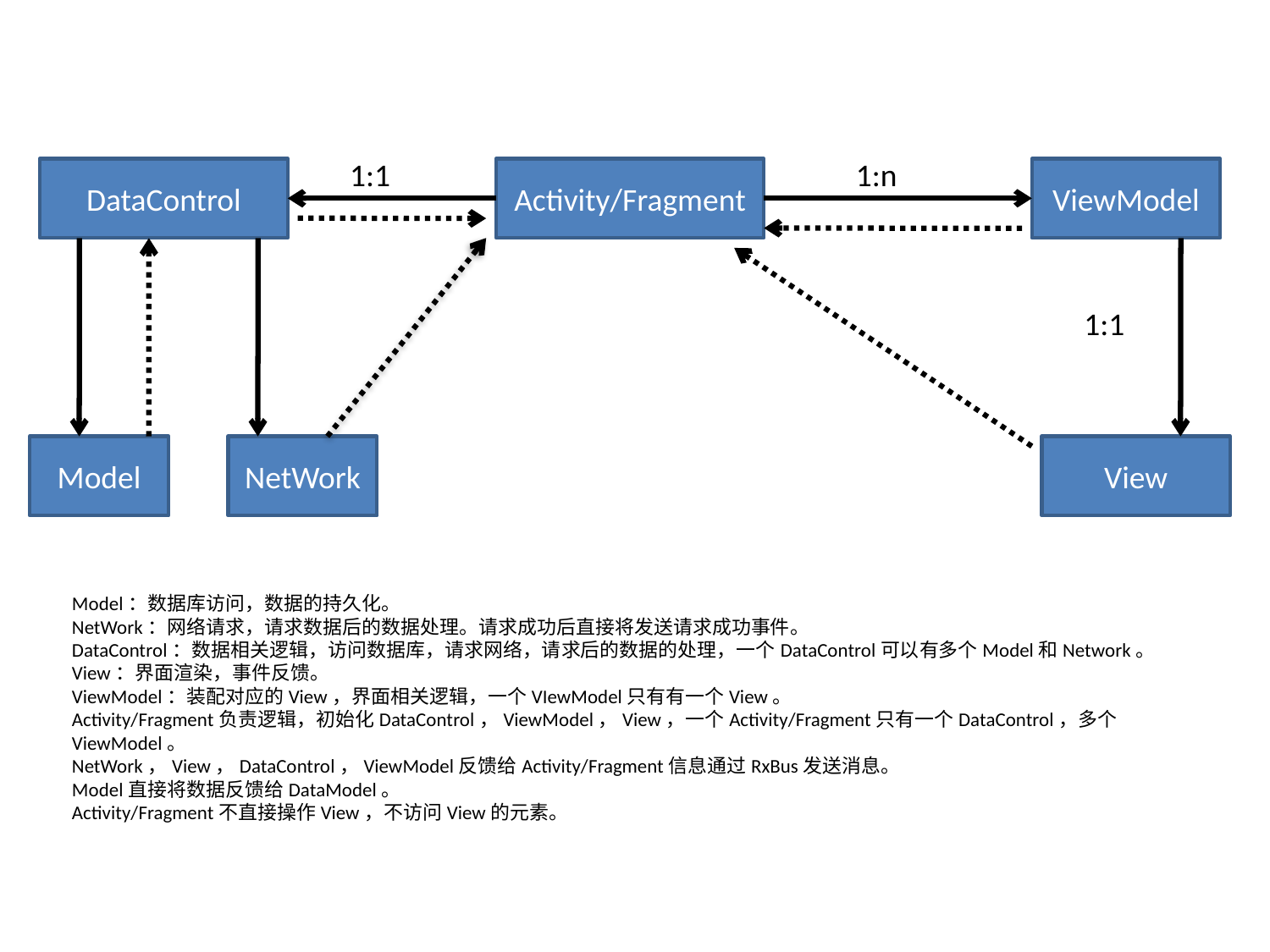

1:1
1:n
DataControl
Activity/Fragment
ViewModel
1:1
Model
NetWork
View
Model：数据库访问，数据的持久化。
NetWork：网络请求，请求数据后的数据处理。请求成功后直接将发送请求成功事件。
DataControl：数据相关逻辑，访问数据库，请求网络，请求后的数据的处理，一个DataControl可以有多个Model和Network。
View：界面渲染，事件反馈。
ViewModel：装配对应的View，界面相关逻辑，一个VIewModel只有有一个View。
Activity/Fragment负责逻辑，初始化DataControl，ViewModel，View，一个Activity/Fragment只有一个DataControl，多个ViewModel。
NetWork，View，DataControl，ViewModel反馈给Activity/Fragment信息通过RxBus发送消息。
Model直接将数据反馈给DataModel。
Activity/Fragment不直接操作View，不访问View的元素。